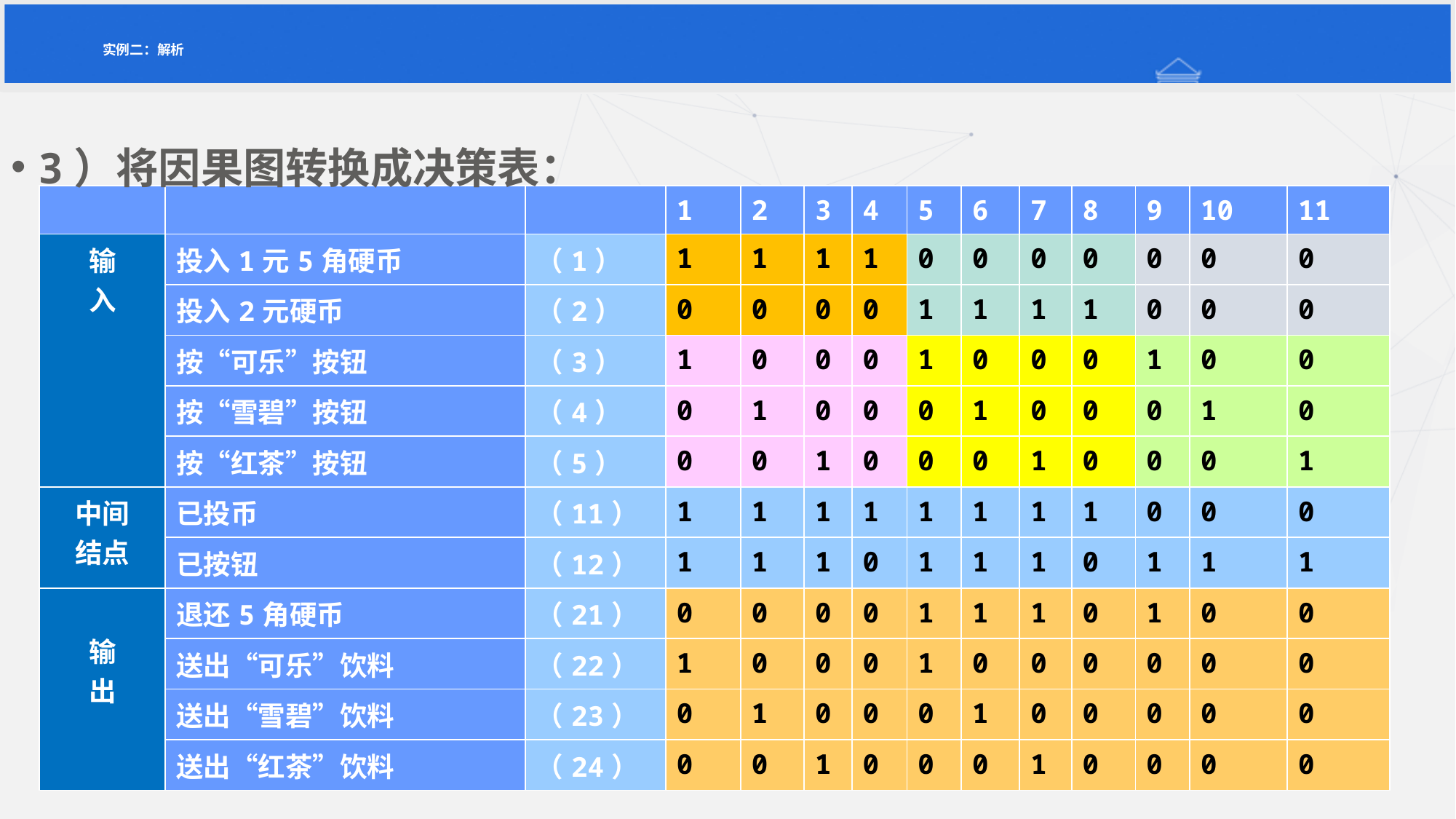

实例二：解析
3）将因果图转换成决策表：

|  |  |  | 1 | 2 | 3 | 4 | 5 | 6 | 7 | 8 | 9 | 10 | 11 |
| --- | --- | --- | --- | --- | --- | --- | --- | --- | --- | --- | --- | --- | --- |
| 输 入 | 投入1元5角硬币 | （1） | 1 | 1 | 1 | 1 | 0 | 0 | 0 | 0 | 0 | 0 | 0 |
|  | 投入2元硬币 | （2） | 0 | 0 | 0 | 0 | 1 | 1 | 1 | 1 | 0 | 0 | 0 |
|  | 按“可乐”按钮 | （3） | 1 | 0 | 0 | 0 | 1 | 0 | 0 | 0 | 1 | 0 | 0 |
|  | 按“雪碧”按钮 | （4） | 0 | 1 | 0 | 0 | 0 | 1 | 0 | 0 | 0 | 1 | 0 |
|  | 按“红茶”按钮 | （5） | 0 | 0 | 1 | 0 | 0 | 0 | 1 | 0 | 0 | 0 | 1 |
| 中间 结点 | 已投币 | （11） | 1 | 1 | 1 | 1 | 1 | 1 | 1 | 1 | 0 | 0 | 0 |
|  | 已按钮 | （12） | 1 | 1 | 1 | 0 | 1 | 1 | 1 | 0 | 1 | 1 | 1 |
| 输 出 | 退还5角硬币 | （21） | 0 | 0 | 0 | 0 | 1 | 1 | 1 | 0 | 1 | 0 | 0 |
|  | 送出“可乐”饮料 | （22） | 1 | 0 | 0 | 0 | 1 | 0 | 0 | 0 | 0 | 0 | 0 |
|  | 送出“雪碧”饮料 | （23） | 0 | 1 | 0 | 0 | 0 | 1 | 0 | 0 | 0 | 0 | 0 |
|  | 送出“红茶”饮料 | （24） | 0 | 0 | 1 | 0 | 0 | 0 | 1 | 0 | 0 | 0 | 0 |